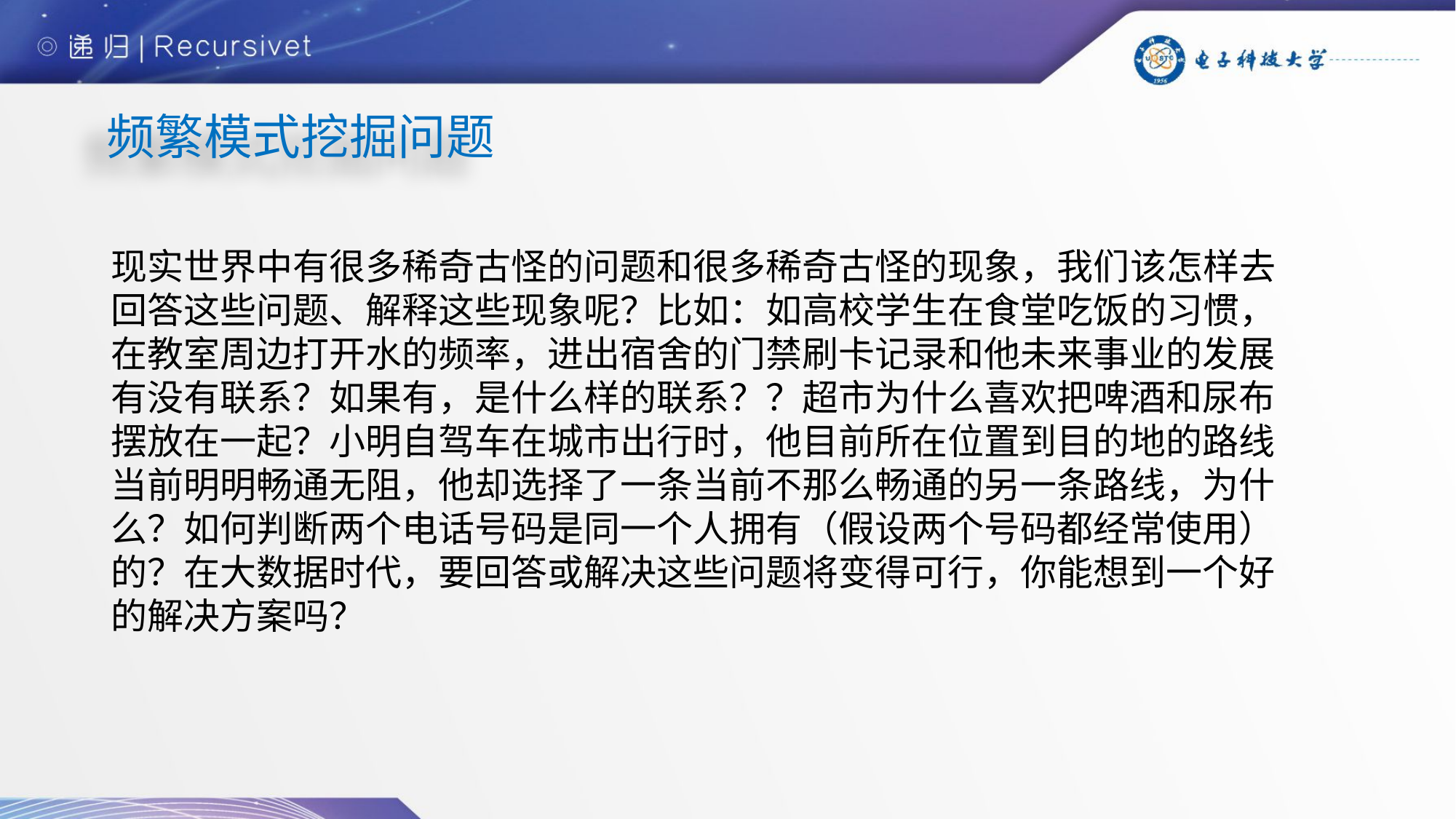

频繁模式挖掘问题
现实世界中有很多稀奇古怪的问题和很多稀奇古怪的现象，我们该怎样去回答这些问题、解释这些现象呢？比如：如高校学生在食堂吃饭的习惯，在教室周边打开水的频率，进出宿舍的门禁刷卡记录和他未来事业的发展有没有联系？如果有，是什么样的联系？？超市为什么喜欢把啤酒和尿布摆放在一起？小明自驾车在城市出行时，他目前所在位置到目的地的路线当前明明畅通无阻，他却选择了一条当前不那么畅通的另一条路线，为什么？如何判断两个电话号码是同一个人拥有（假设两个号码都经常使用）的？在大数据时代，要回答或解决这些问题将变得可行，你能想到一个好的解决方案吗？